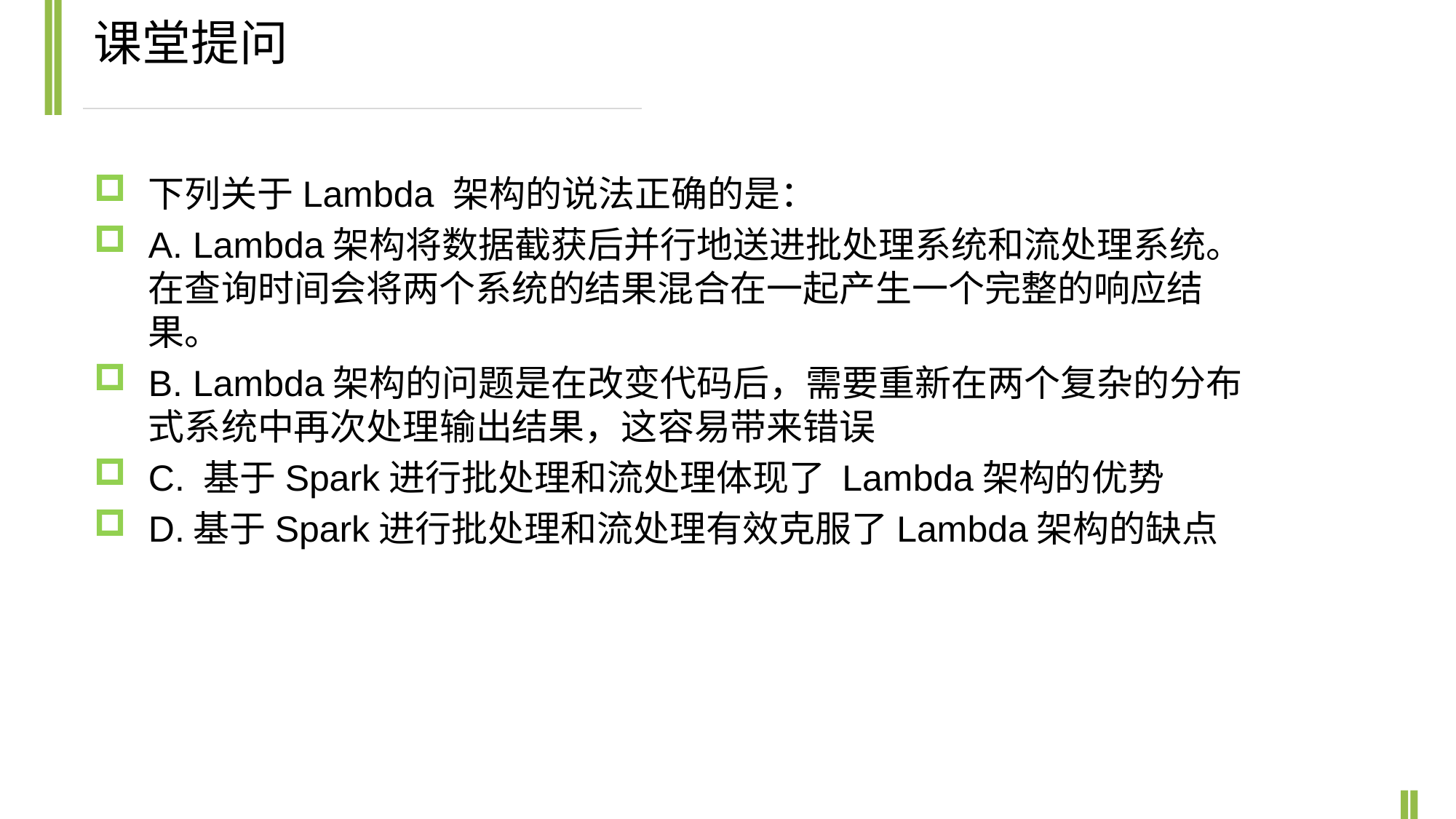

课堂提问

下列关于Lambda 架构的说法正确的是：
A. Lambda架构将数据截获后并行地送进批处理系统和流处理系统。在查询时间会将两个系统的结果混合在一起产生一个完整的响应结果。
B. Lambda架构的问题是在改变代码后，需要重新在两个复杂的分布式系统中再次处理输出结果，这容易带来错误
C. 基于Spark进行批处理和流处理体现了 Lambda架构的优势
D.基于Spark进行批处理和流处理有效克服了Lambda架构的缺点